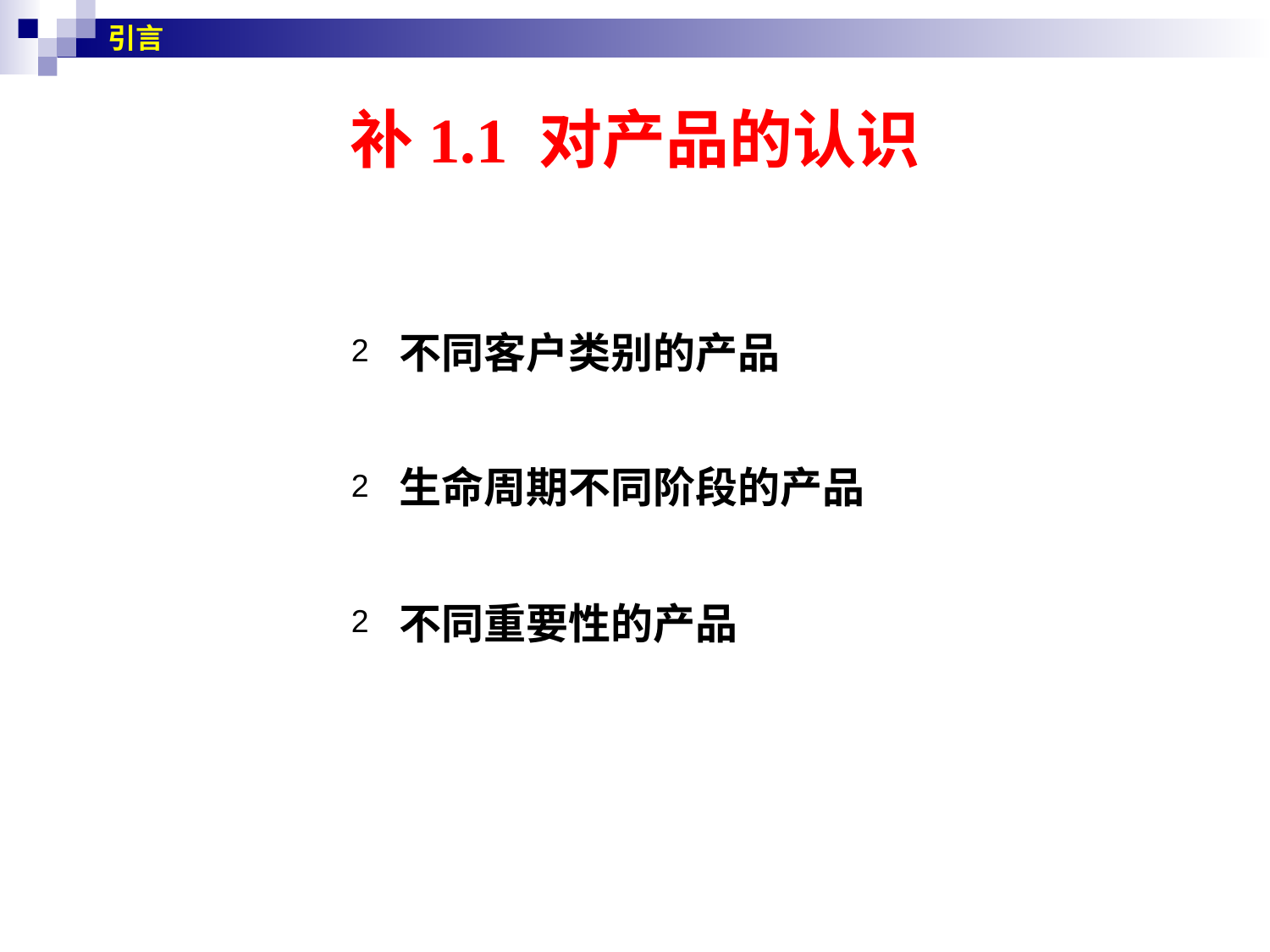

引言
# 补1.1 对产品的认识
不同客户类别的产品
生命周期不同阶段的产品
不同重要性的产品